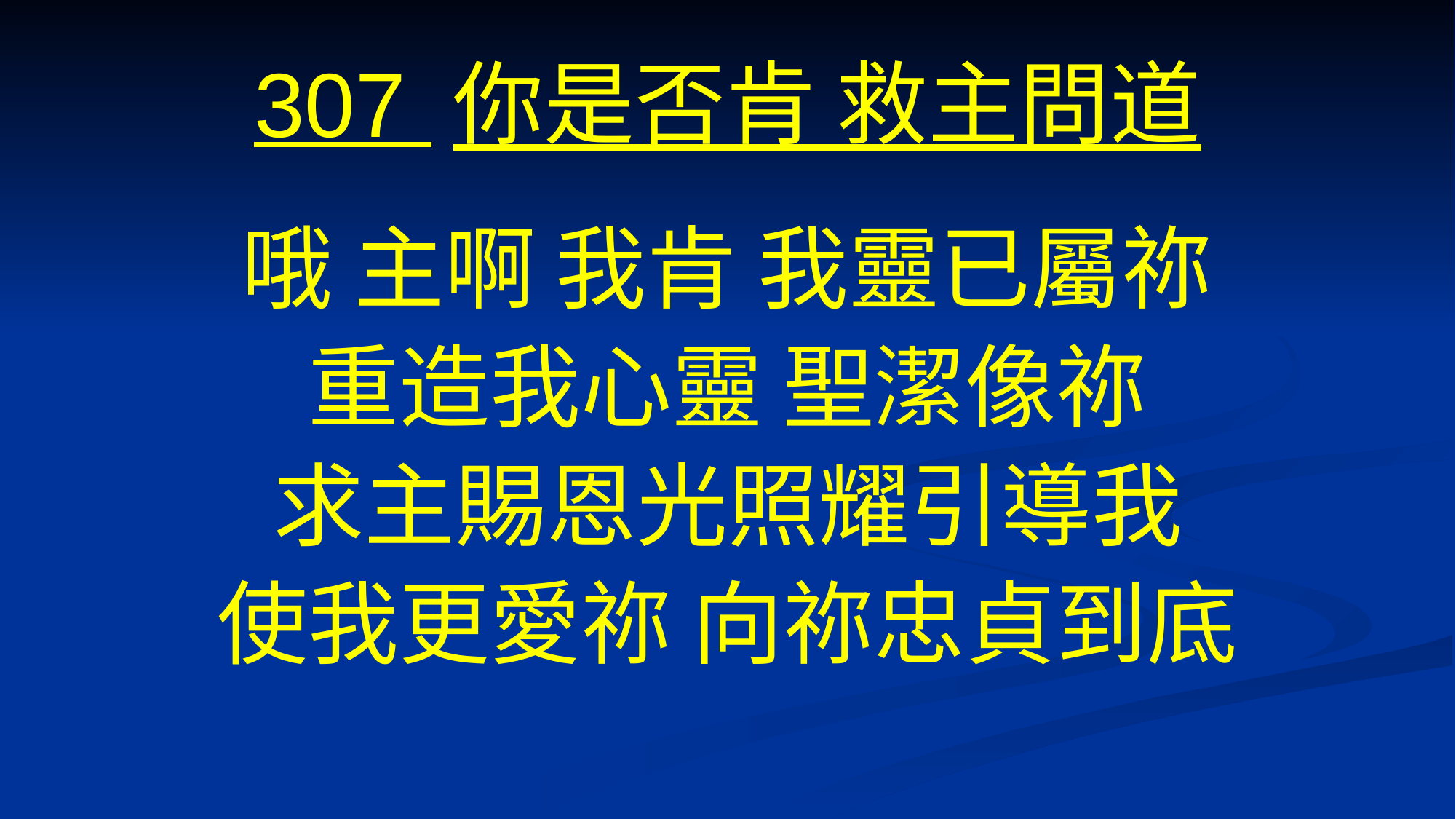

# 307 你是否肯 救主問道
哦 主啊 我肯 我靈已屬祢
重造我心靈 聖潔像祢
求主賜恩光照耀引導我
使我更愛祢 向祢忠貞到底